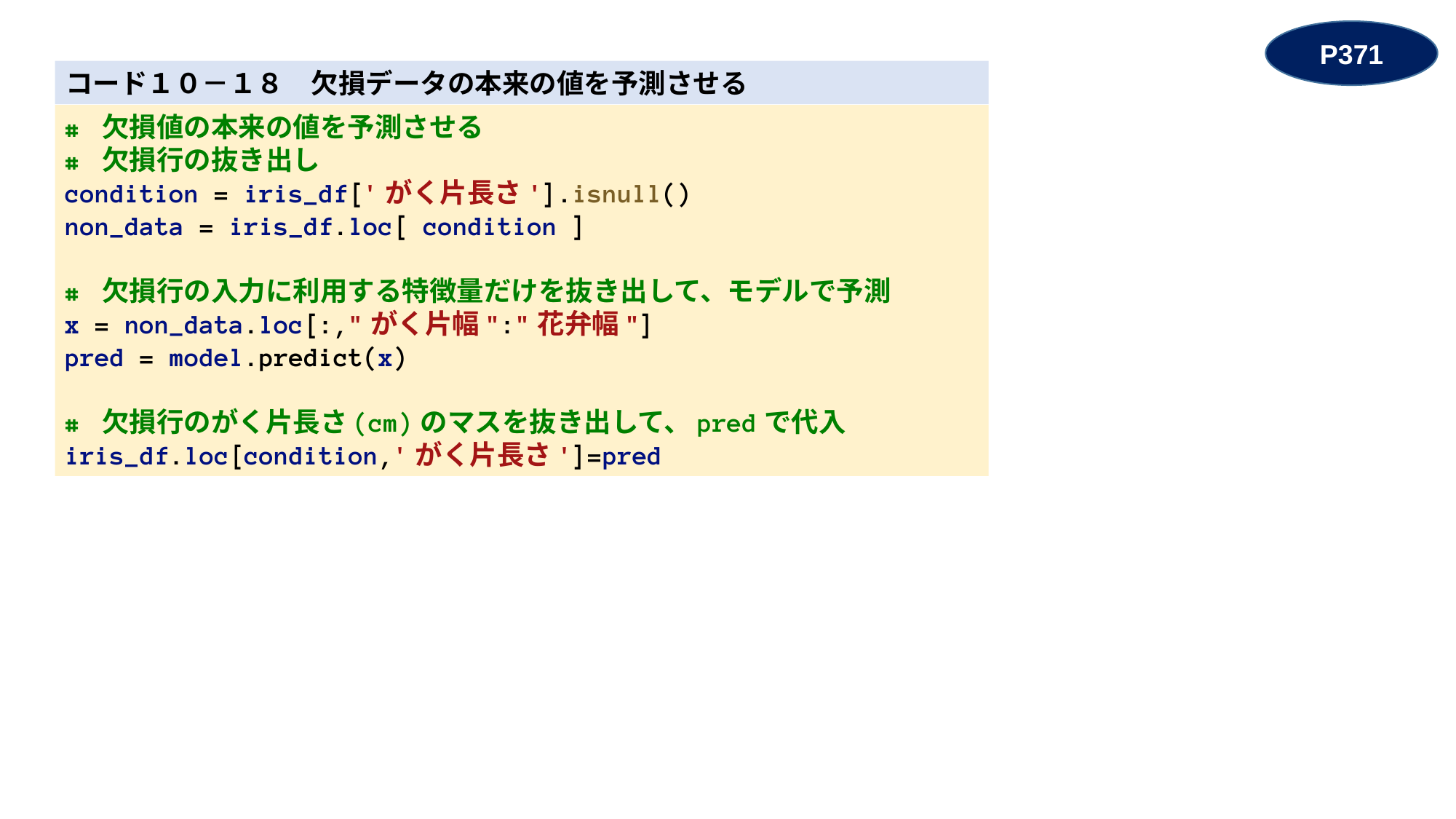

P371
コード１０－１８　欠損データの本来の値を予測させる
# 欠損値の本来の値を予測させる
# 欠損行の抜き出し
condition = iris_df['がく片長さ'].isnull()
non_data = iris_df.loc[ condition ]
# 欠損行の入力に利用する特徴量だけを抜き出して、モデルで予測
x = non_data.loc[:,"がく片幅":"花弁幅"]
pred = model.predict(x)
# 欠損行のがく片長さ(cm)のマスを抜き出して、predで代入
iris_df.loc[condition,'がく片長さ']=pred